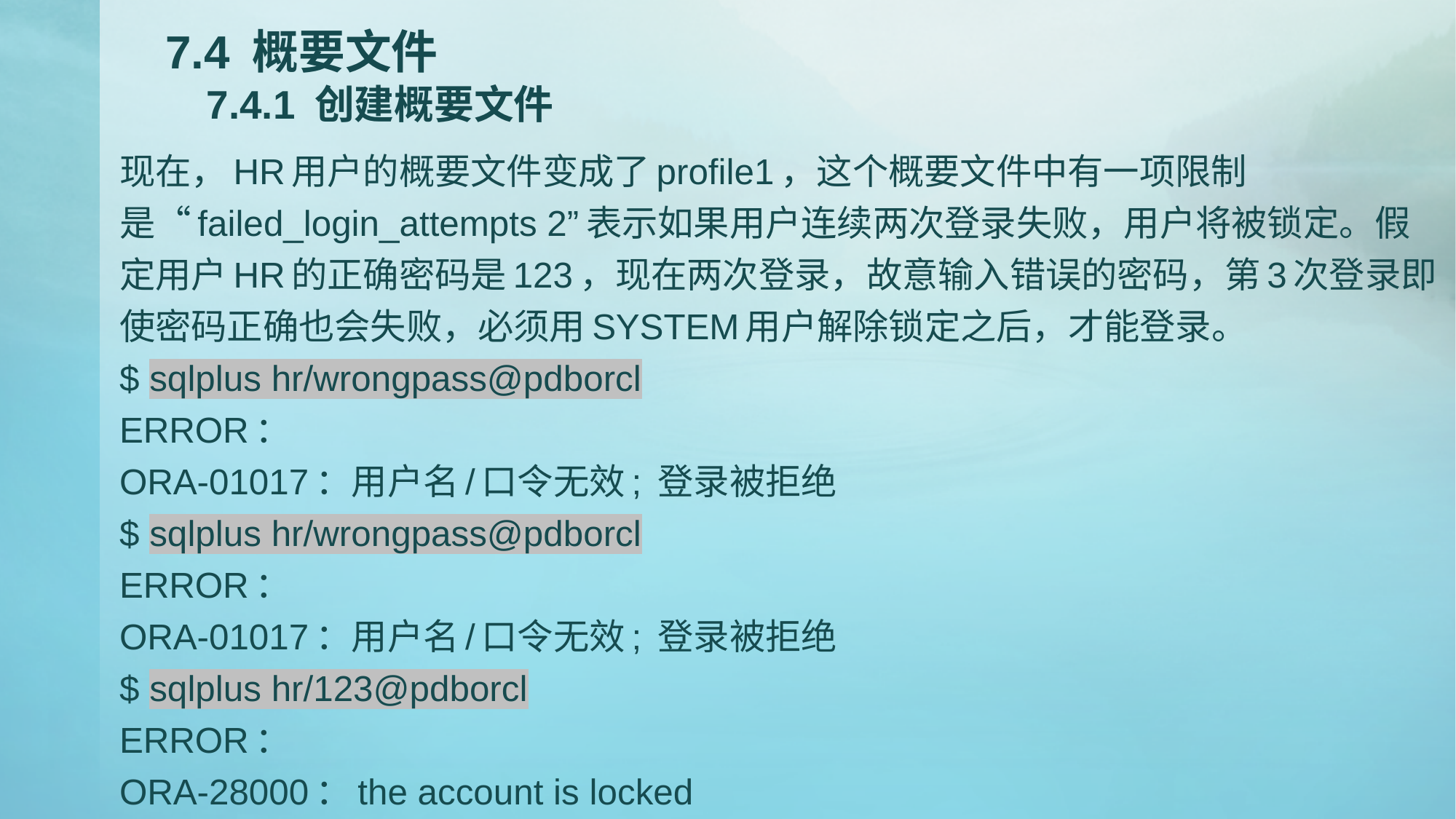

# 7.4 概要文件 7.4.1 创建概要文件
现在，HR用户的概要文件变成了profile1，这个概要文件中有一项限制是“failed_login_attempts 2”表示如果用户连续两次登录失败，用户将被锁定。假定用户HR的正确密码是123，现在两次登录，故意输入错误的密码，第3次登录即使密码正确也会失败，必须用SYSTEM用户解除锁定之后，才能登录。
$ sqlplus hr/wrongpass@pdborcl
ERROR：
ORA-01017：用户名/口令无效; 登录被拒绝
$ sqlplus hr/wrongpass@pdborcl
ERROR：
ORA-01017：用户名/口令无效; 登录被拒绝
$ sqlplus hr/123@pdborcl
ERROR：
ORA-28000：the account is locked